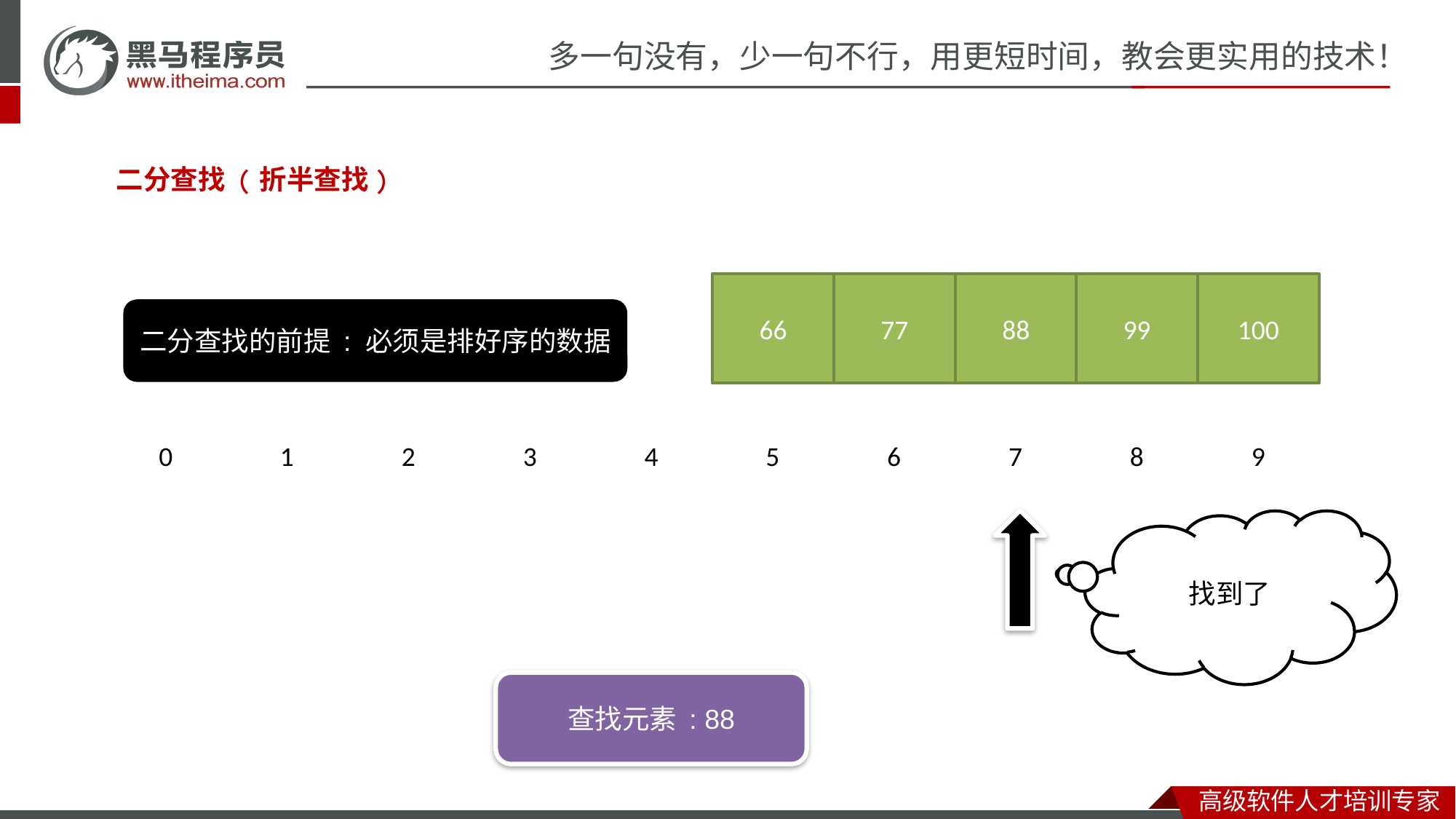

二分查找 (折半查找)
88
100
66
77
99
二分查找的前提 : 必须是排好序的数据
7
9
5
6
8
3
4
1
2
0

找到了
查找元素 : 88